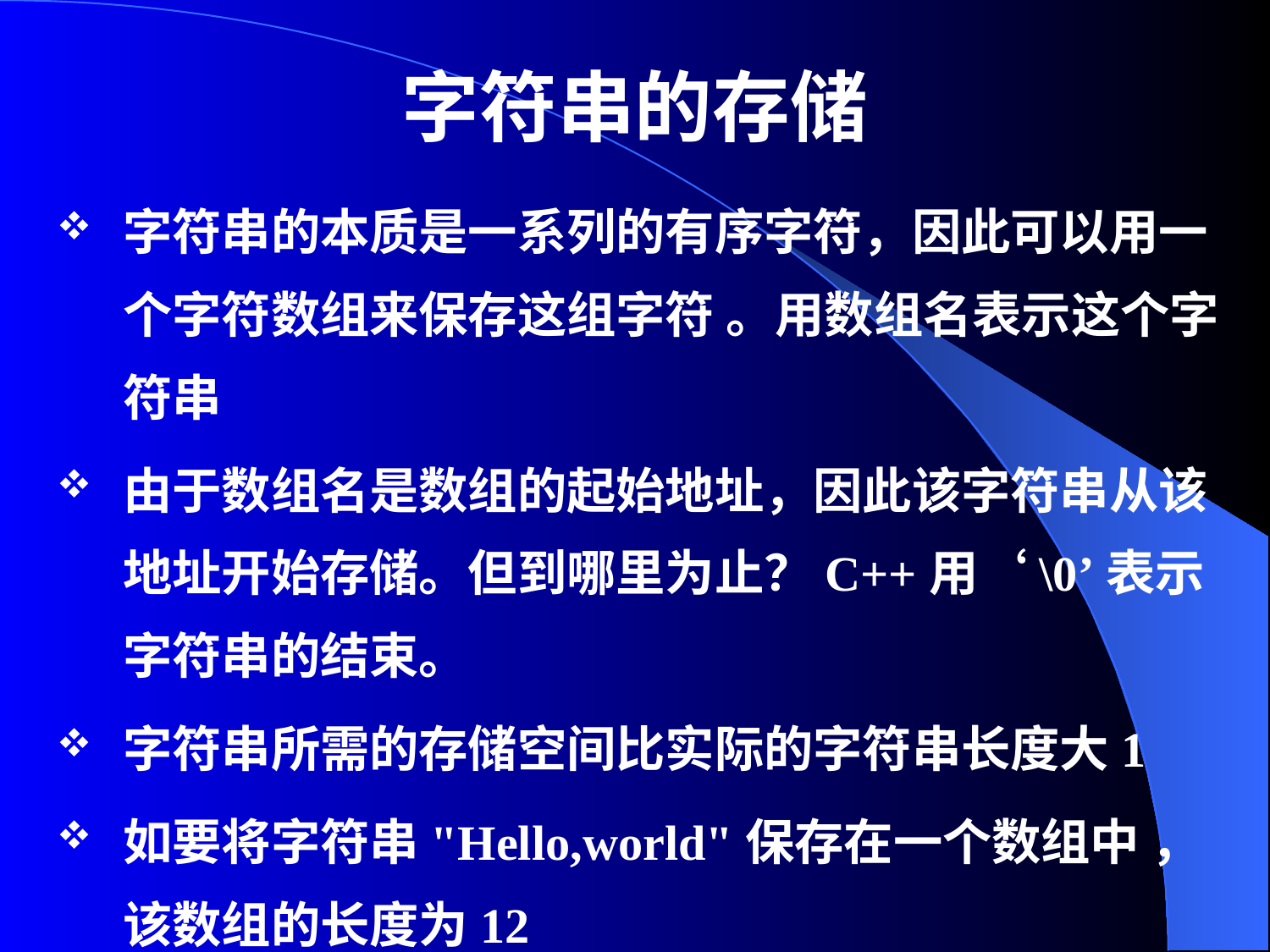

# 字符串的存储
字符串的本质是一系列的有序字符，因此可以用一个字符数组来保存这组字符 。用数组名表示这个字符串
由于数组名是数组的起始地址，因此该字符串从该地址开始存储。但到哪里为止？C++用‘\0’表示字符串的结束。
字符串所需的存储空间比实际的字符串长度大1
如要将字符串"Hello,world"保存在一个数组中 ，该数组的长度为12